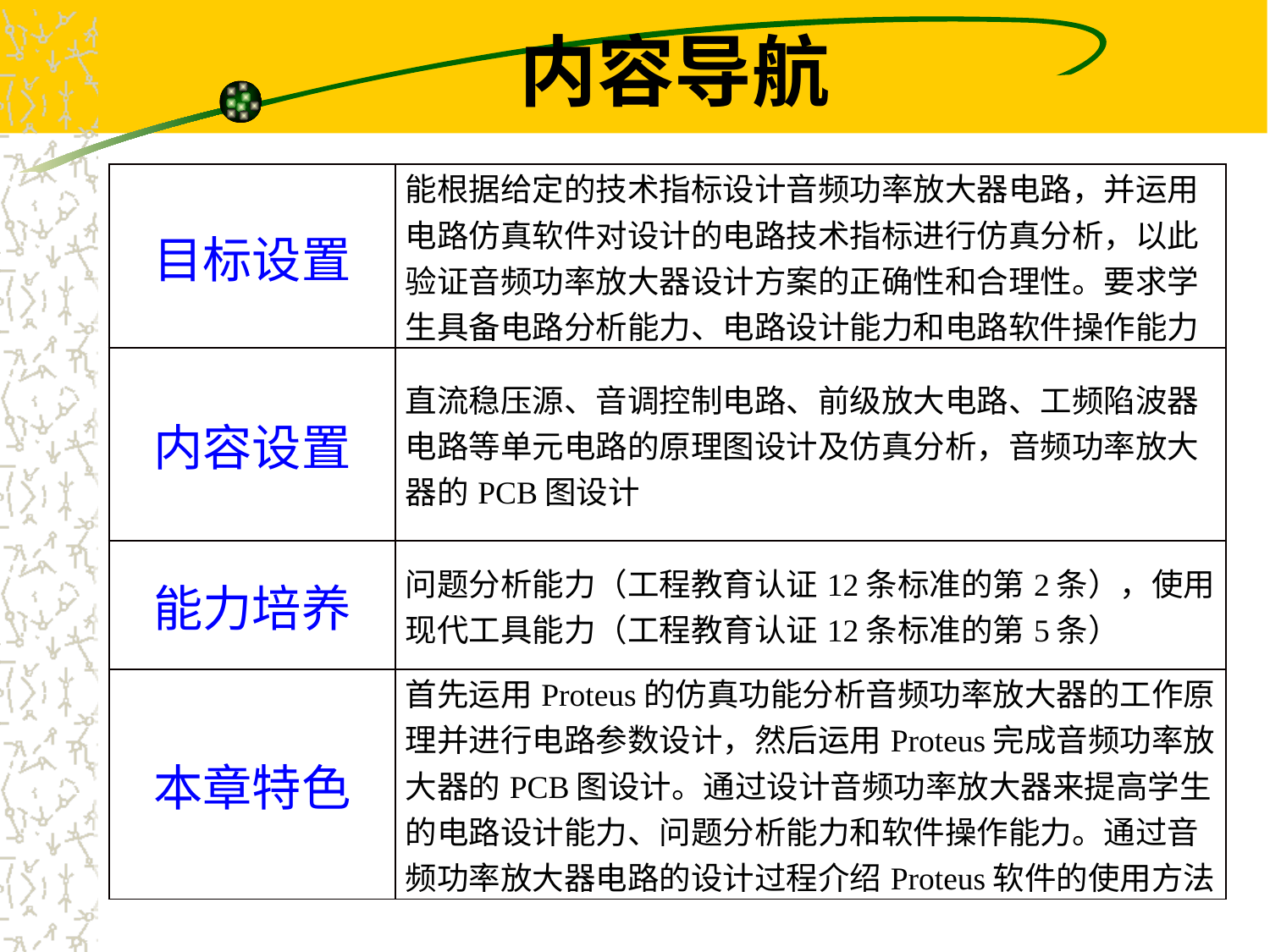

# 内容导航
| 目标设置 | 能根据给定的技术指标设计音频功率放大器电路，并运用电路仿真软件对设计的电路技术指标进行仿真分析，以此验证音频功率放大器设计方案的正确性和合理性。要求学生具备电路分析能力、电路设计能力和电路软件操作能力 |
| --- | --- |
| 内容设置 | 直流稳压源、音调控制电路、前级放大电路、工频陷波器电路等单元电路的原理图设计及仿真分析，音频功率放大器的PCB图设计 |
| 能力培养 | 问题分析能力（工程教育认证12条标准的第2条），使用现代工具能力（工程教育认证12条标准的第5条） |
| 本章特色 | 首先运用Proteus的仿真功能分析音频功率放大器的工作原理并进行电路参数设计，然后运用Proteus完成音频功率放大器的PCB图设计。通过设计音频功率放大器来提高学生的电路设计能力、问题分析能力和软件操作能力。通过音频功率放大器电路的设计过程介绍Proteus软件的使用方法 |